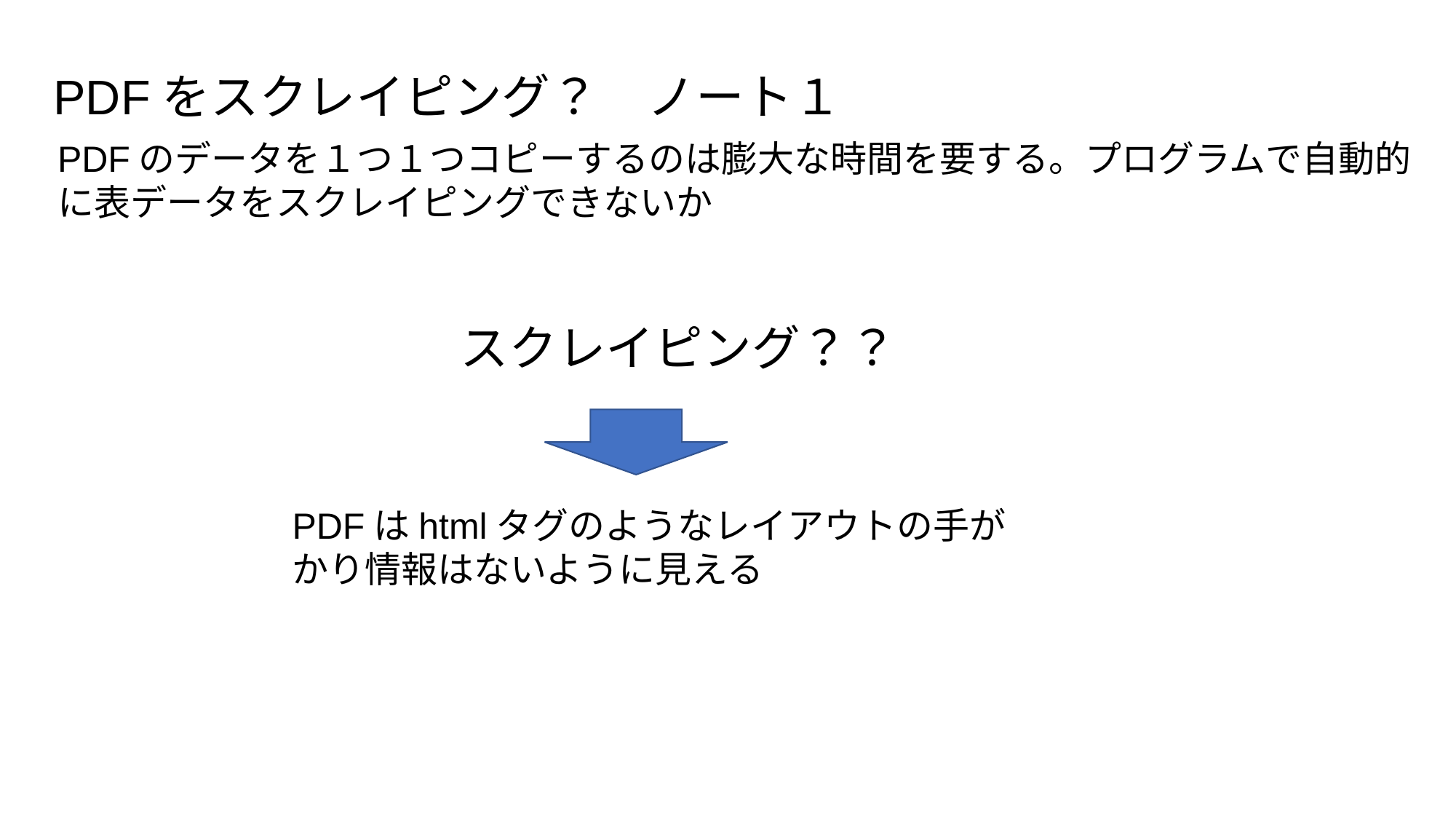

PDFをスクレイピング？　ノート１
PDFのデータを１つ１つコピーするのは膨大な時間を要する。プログラムで自動的に表データをスクレイピングできないか
スクレイピング？？

PDFはhtmlタグのようなレイアウトの手がかり情報はないように見える